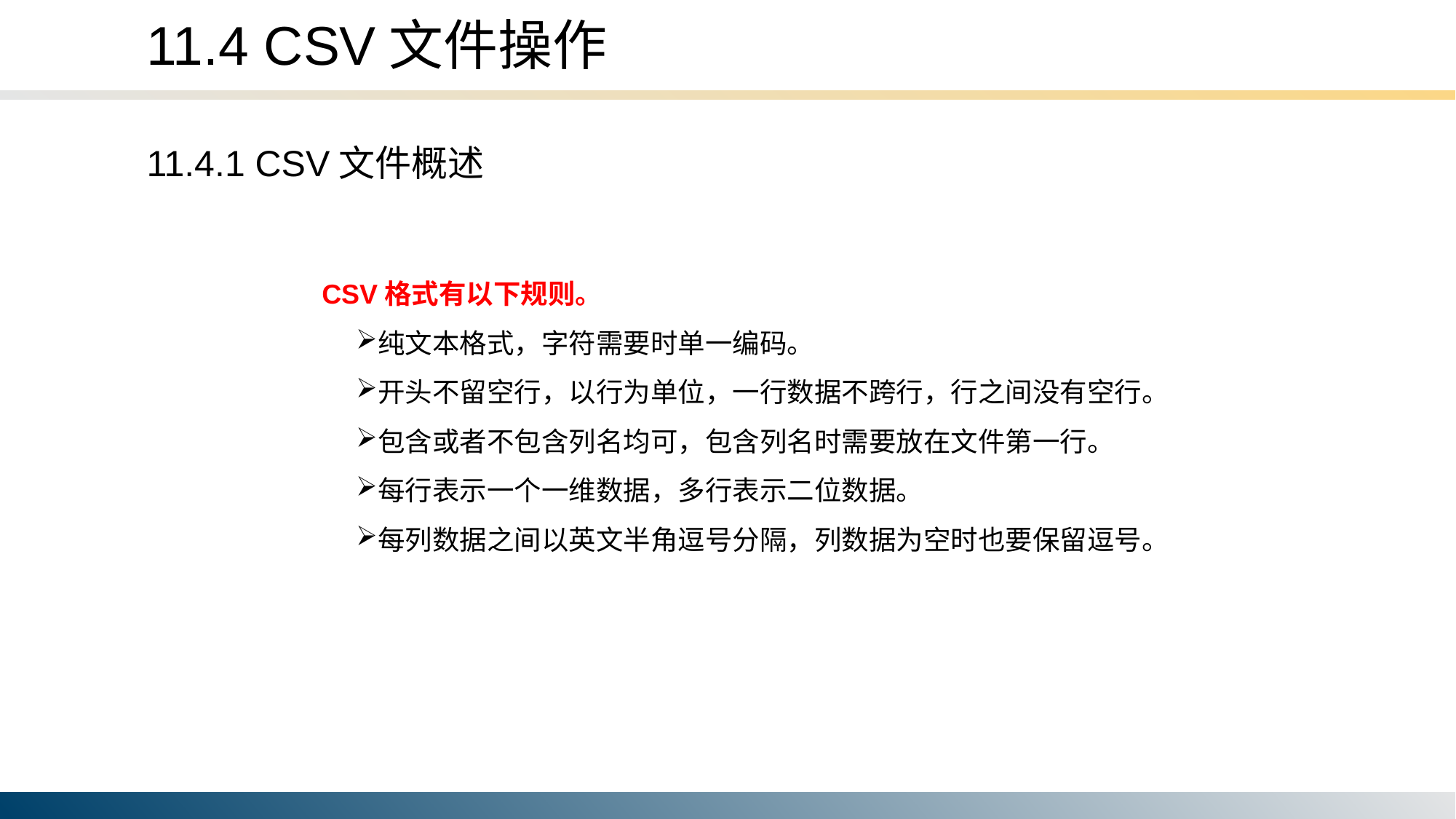

11.4 CSV文件操作
11.4.1 CSV文件概述
CSV格式有以下规则。
纯文本格式，字符需要时单一编码。
开头不留空行，以行为单位，一行数据不跨行，行之间没有空行。
包含或者不包含列名均可，包含列名时需要放在文件第一行。
每行表示一个一维数据，多行表示二位数据。
每列数据之间以英文半角逗号分隔，列数据为空时也要保留逗号。